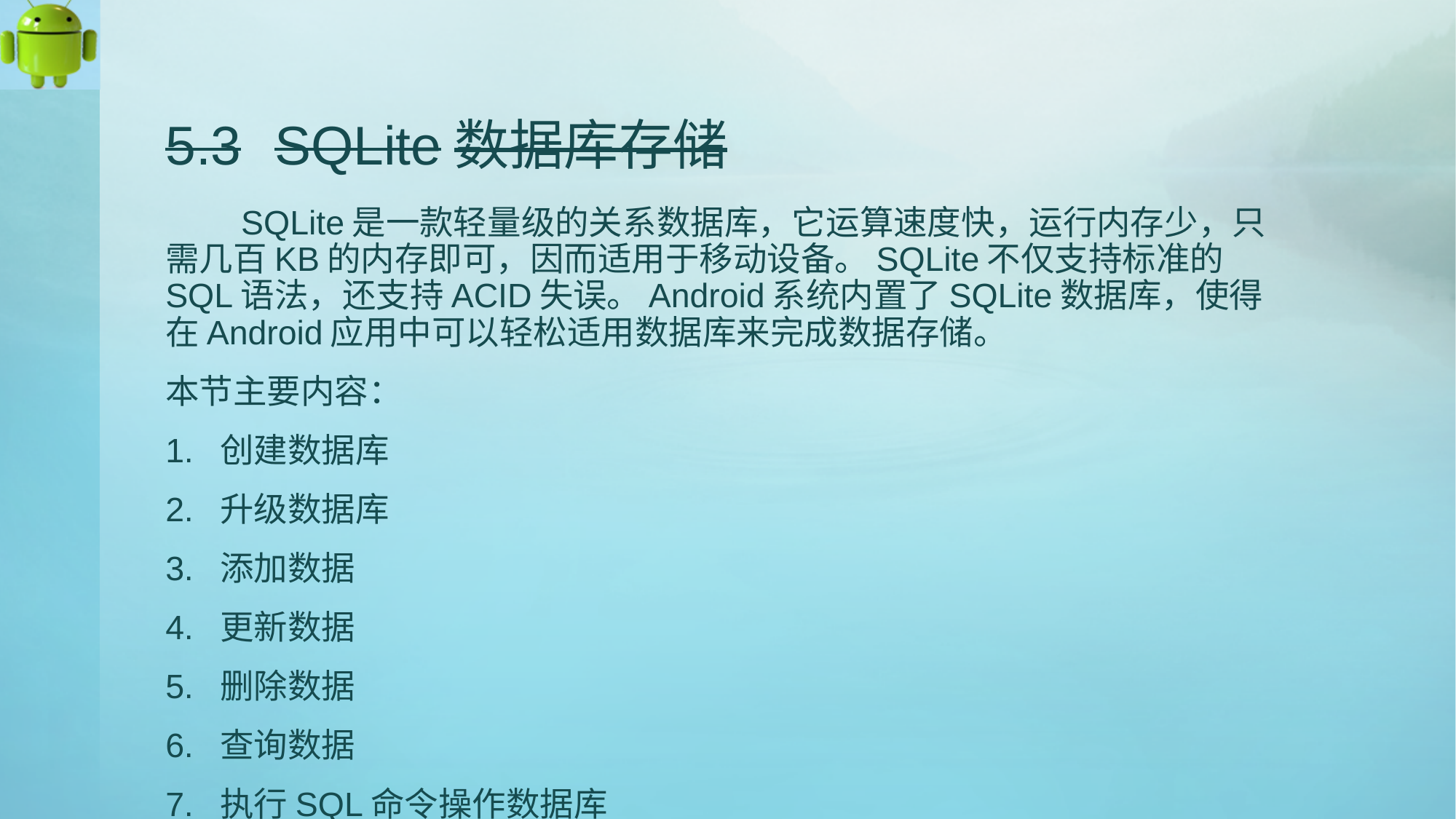

# 5.3	SQLite数据库存储
        SQLite是一款轻量级的关系数据库，它运算速度快，运行内存少，只需几百KB的内存即可，因而适用于移动设备。SQLite不仅支持标准的SQL语法，还支持ACID失误。Android系统内置了SQLite数据库，使得在Android应用中可以轻松适用数据库来完成数据存储。
本节主要内容：
创建数据库
升级数据库
添加数据
更新数据
删除数据
查询数据
执行SQL命令操作数据库